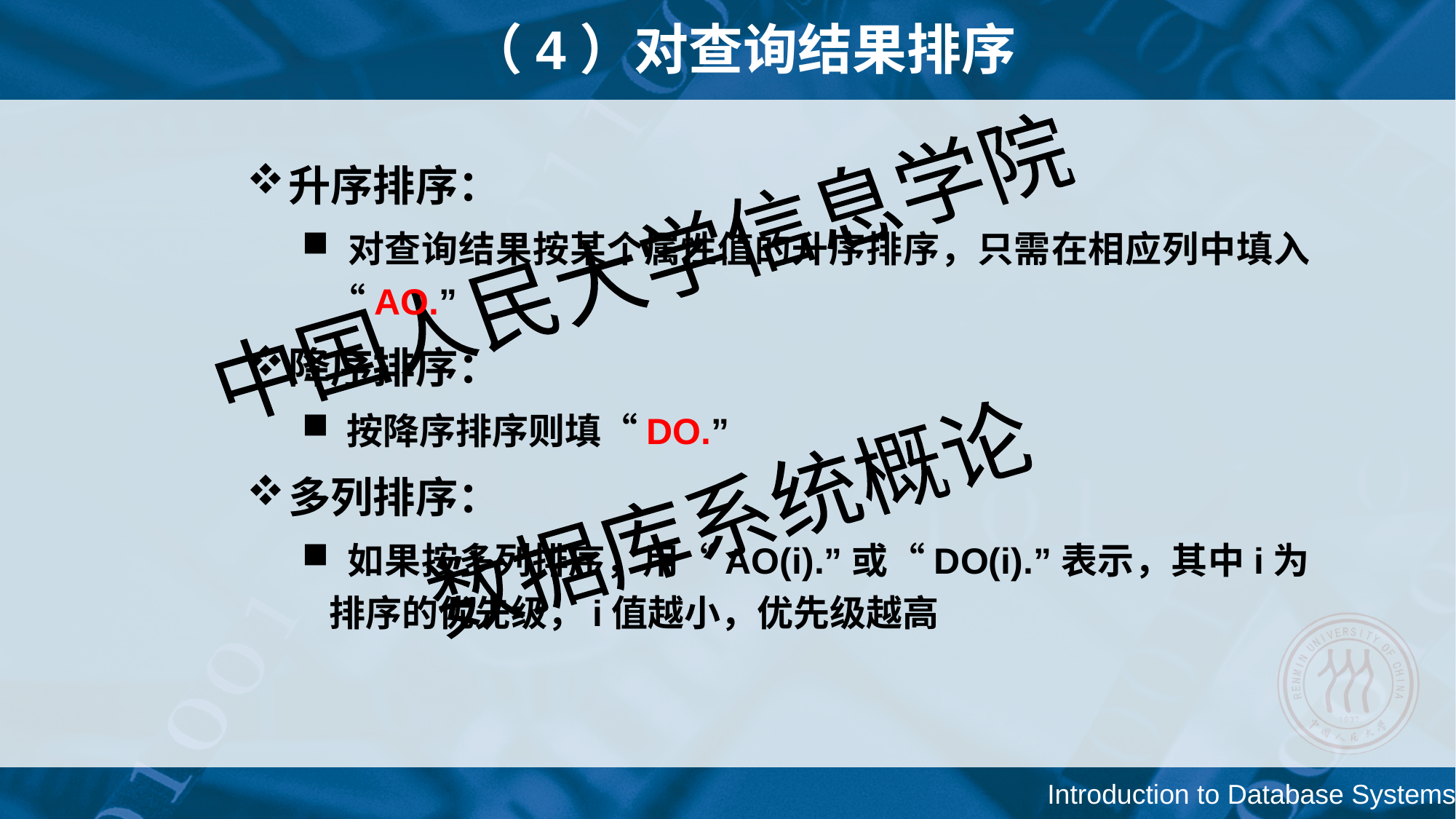

# （4）对查询结果排序
升序排序：
 对查询结果按某个属性值的升序排序，只需在相应列中填入“AO.”
降序排序：
 按降序排序则填“DO.”
多列排序：
 如果按多列排序，用“AO(i).”或“DO(i).”表示，其中i为排序的优先级，i值越小，优先级越高